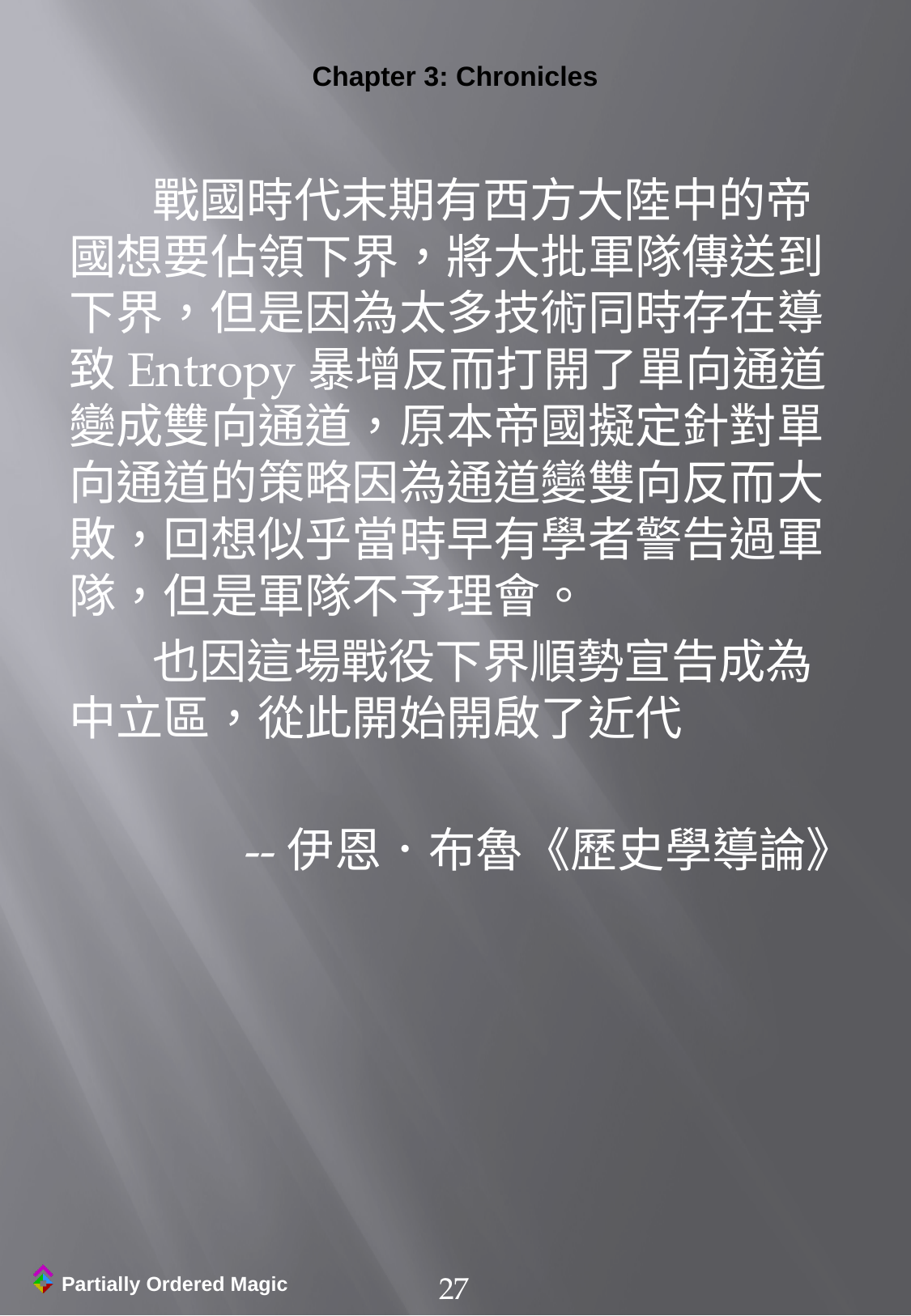

# Chapter 3: Chronicles

戰國時代末期有西方大陸中的帝國想要佔領下界，將大批軍隊傳送到下界，但是因為太多技術同時存在導致Entropy暴增反而打開了單向通道變成雙向通道，原本帝國擬定針對單向通道的策略因為通道變雙向反而大敗，回想似乎當時早有學者警告過軍隊，但是軍隊不予理會。
也因這場戰役下界順勢宣告成為中立區，從此開始開啟了近代

--伊恩．布魯《歷史學導論》